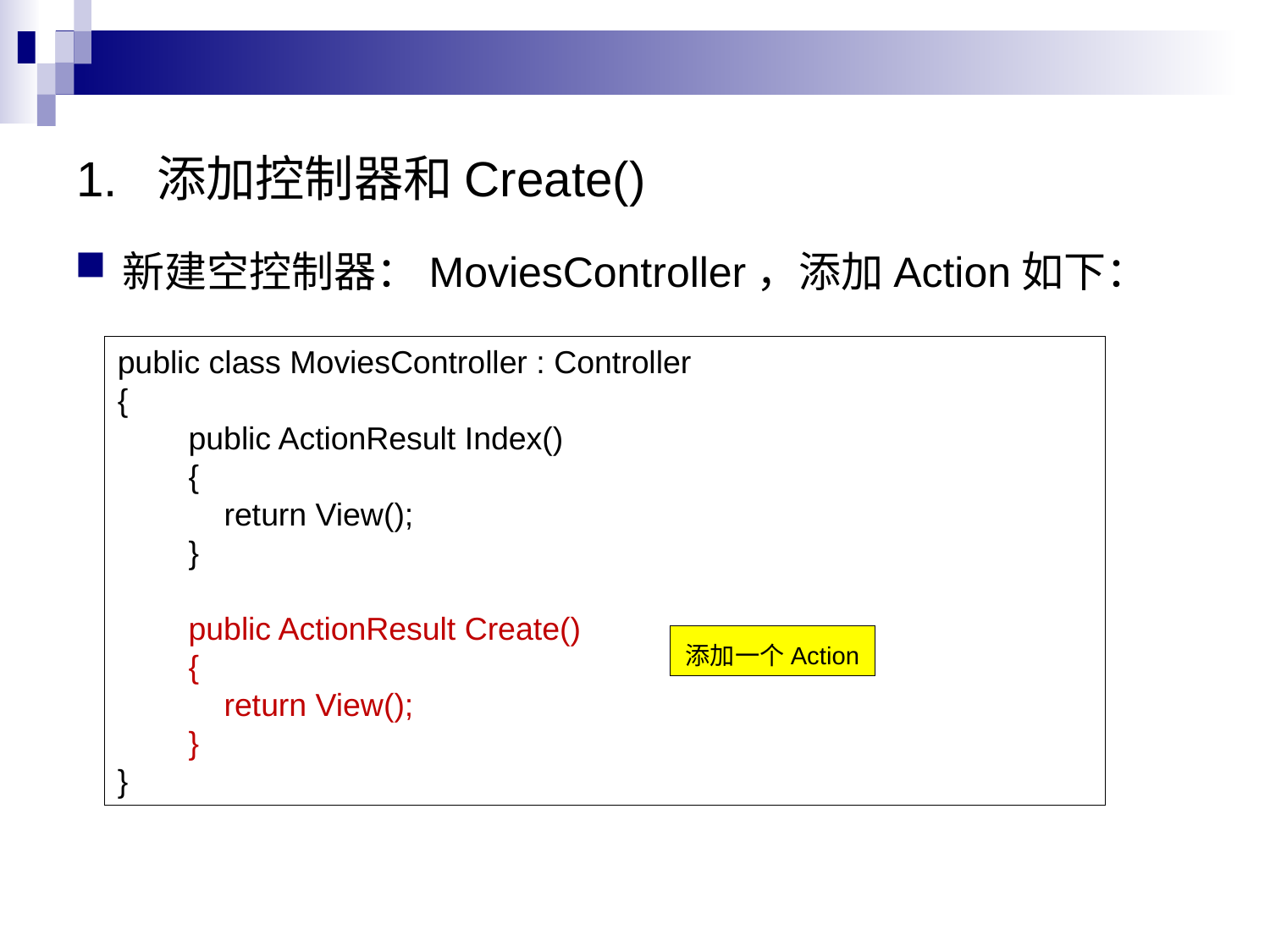

1.  添加控制器和Create()
新建空控制器：MoviesController，添加Action如下：
public class MoviesController : Controller
{
        public ActionResult Index()
        {
            return View();
        }

        public ActionResult Create()
        {
            return View();
        }
}
添加一个Action